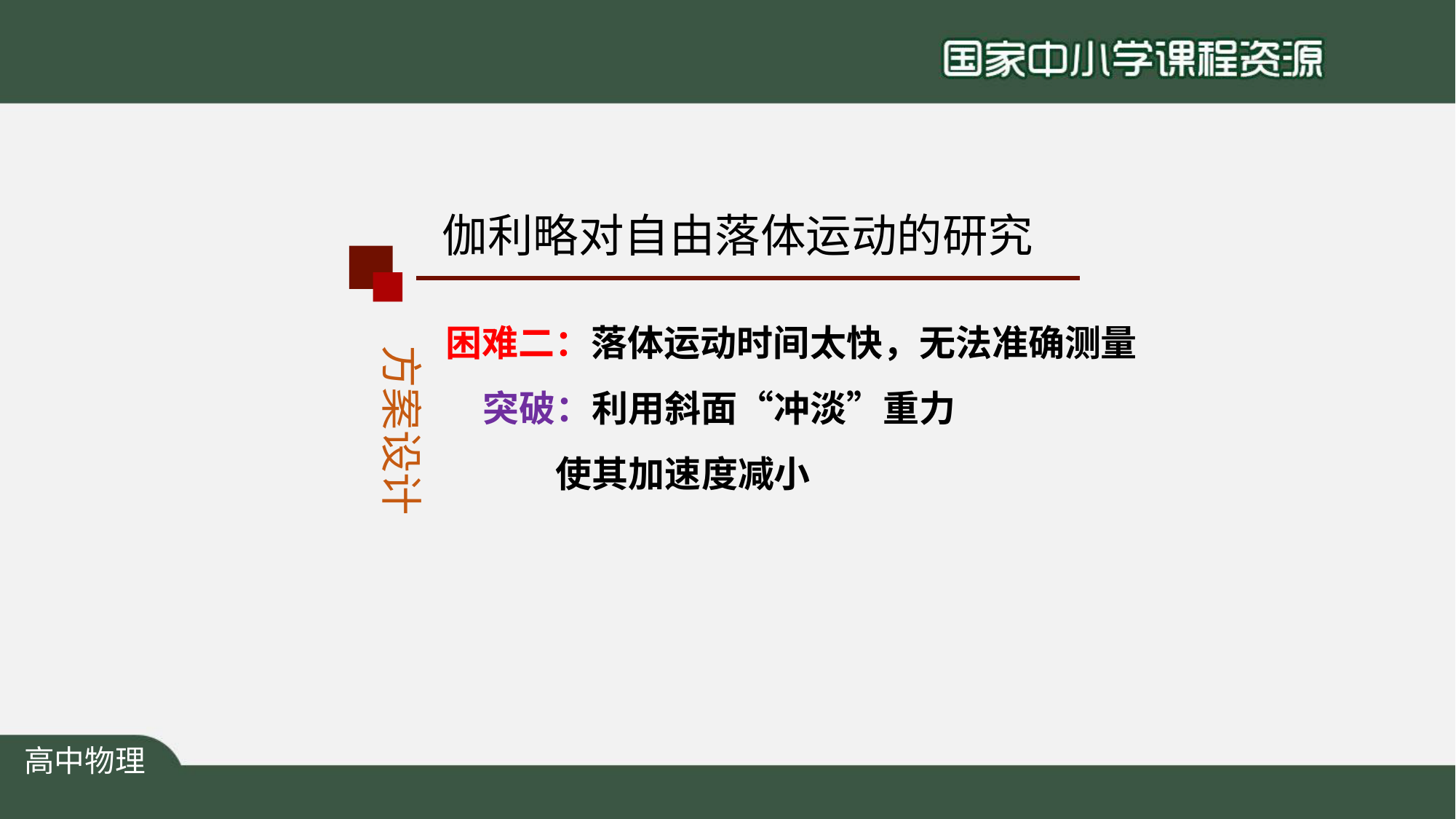

# 伽利略对自由落体运动的研究

困难二：落体运动时间太快，无法准确测量 突破：利用斜面“冲淡”重力
使其加速度减小
方案设计
高中物理